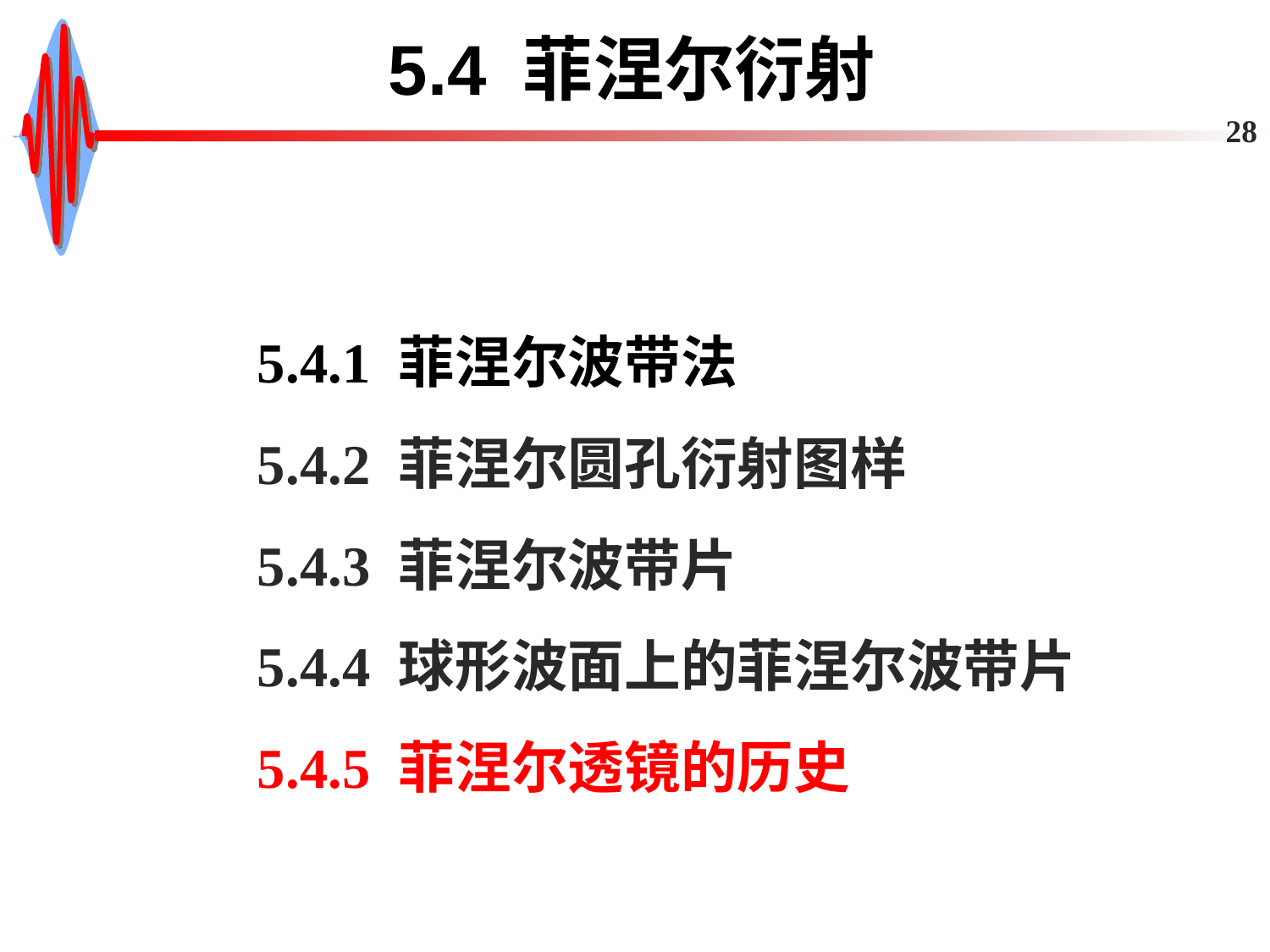

# 5.4 菲涅尔衍射
28
5.4.1 菲涅尔波带法
5.4.2 菲涅尔圆孔衍射图样
5.4.3 菲涅尔波带片
5.4.4 球形波面上的菲涅尔波带片
5.4.5 菲涅尔透镜的历史